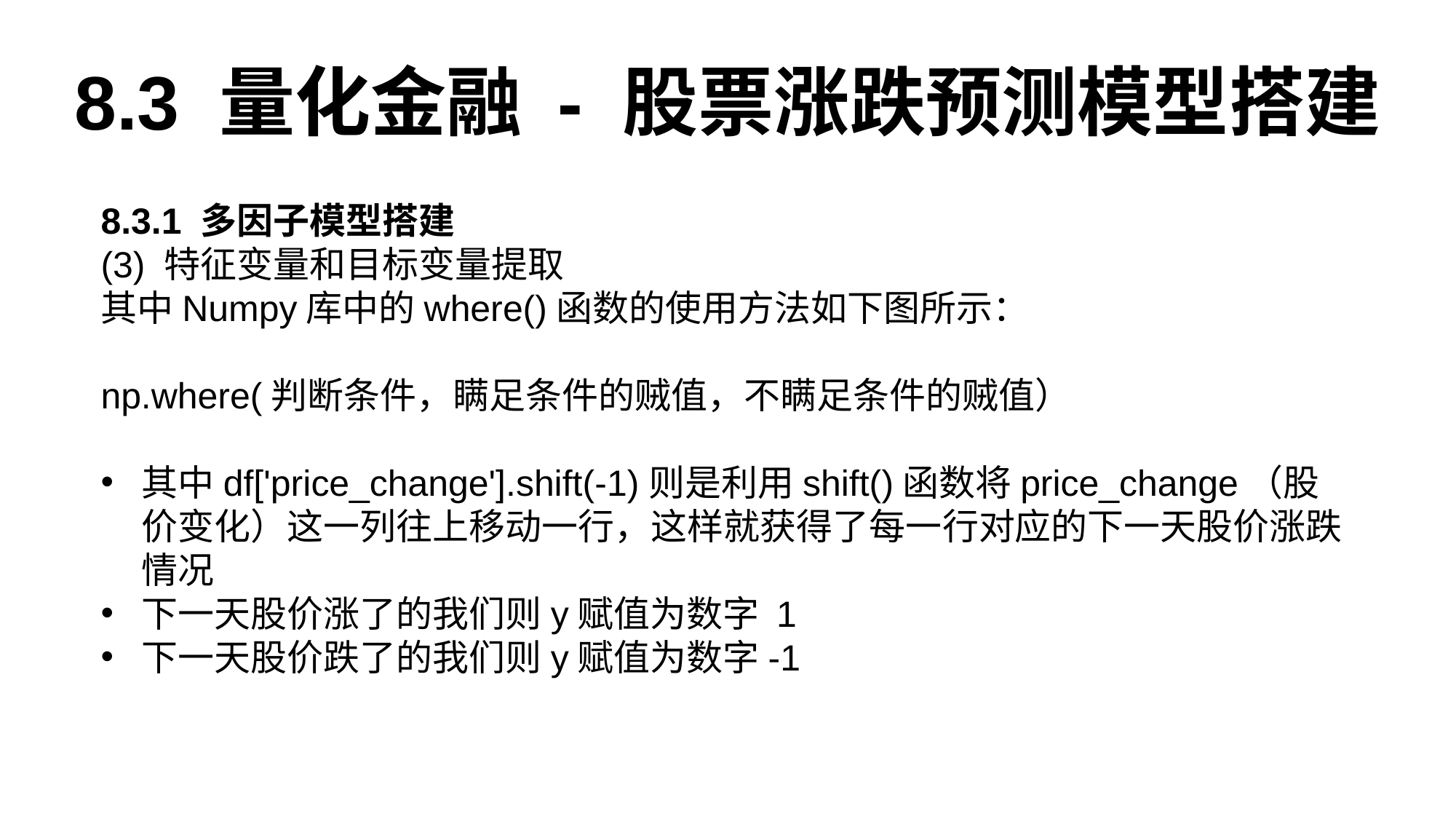

8.3 量化金融 - 股票涨跌预测模型搭建
8.3.1 多因子模型搭建
(3) 特征变量和目标变量提取
其中Numpy库中的where()函数的使用方法如下图所示：

np.where(判断条件，瞒足条件的贼值，不瞒足条件的贼值）

其中df['price_change'].shift(-1)则是利用shift()函数将price_change（股价变化）这一列往上移动一行，这样就获得了每一行对应的下一天股价涨跌情况
下一天股价涨了的我们则y赋值为数字 1
下一天股价跌了的我们则y赋值为数字-1